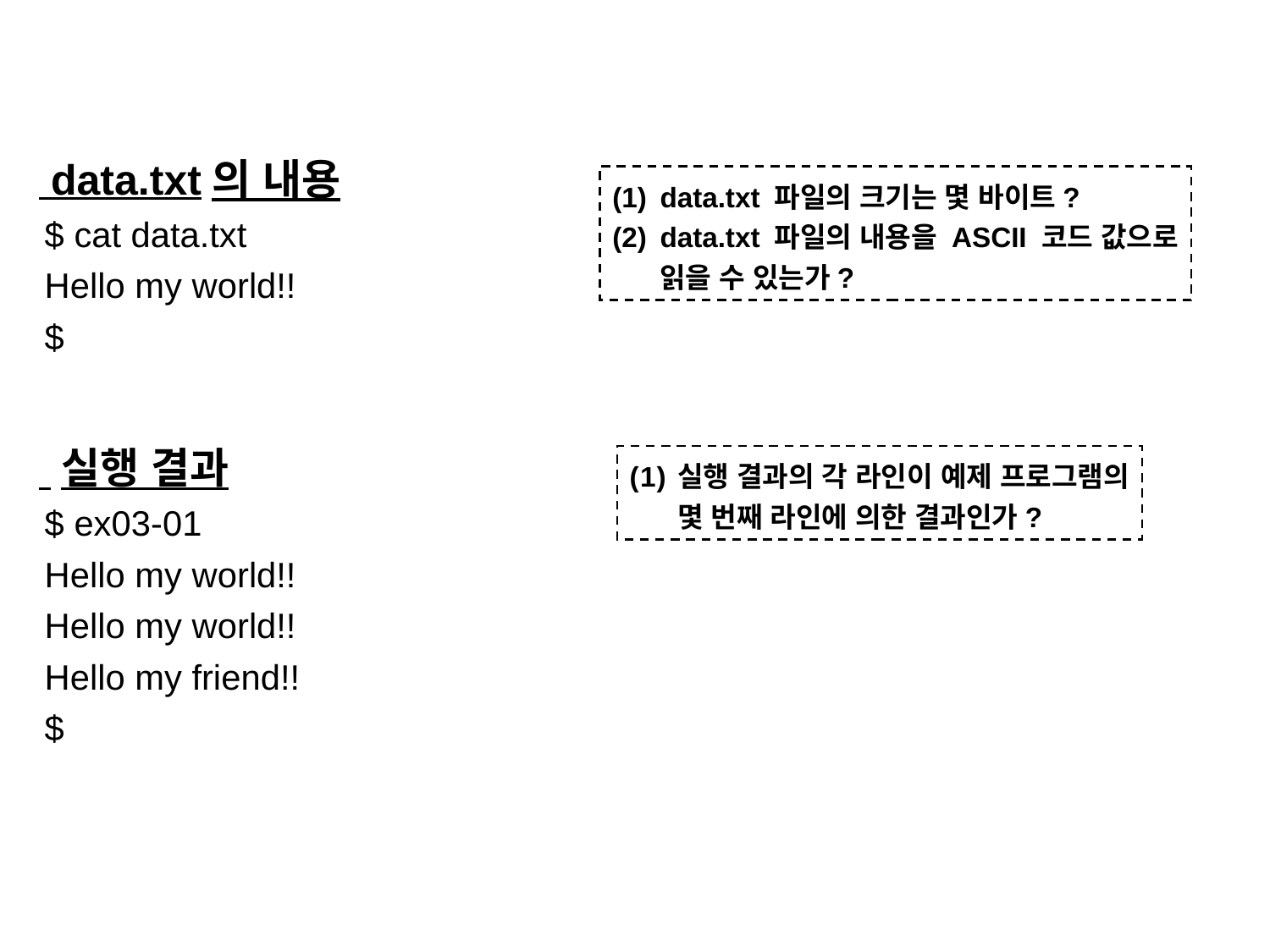

data.txt의 내용
$ cat data.txt
Hello my world!!
$

 실행 결과
$ ex03-01
Hello my world!!
Hello my world!!
Hello my friend!!
$

data.txt 파일의 크기는 몇 바이트?
data.txt 파일의 내용을 ASCII 코드 값으로
읽을 수 있는가?
실행 결과의 각 라인이 예제 프로그램의
몇 번째 라인에 의한 결과인가?